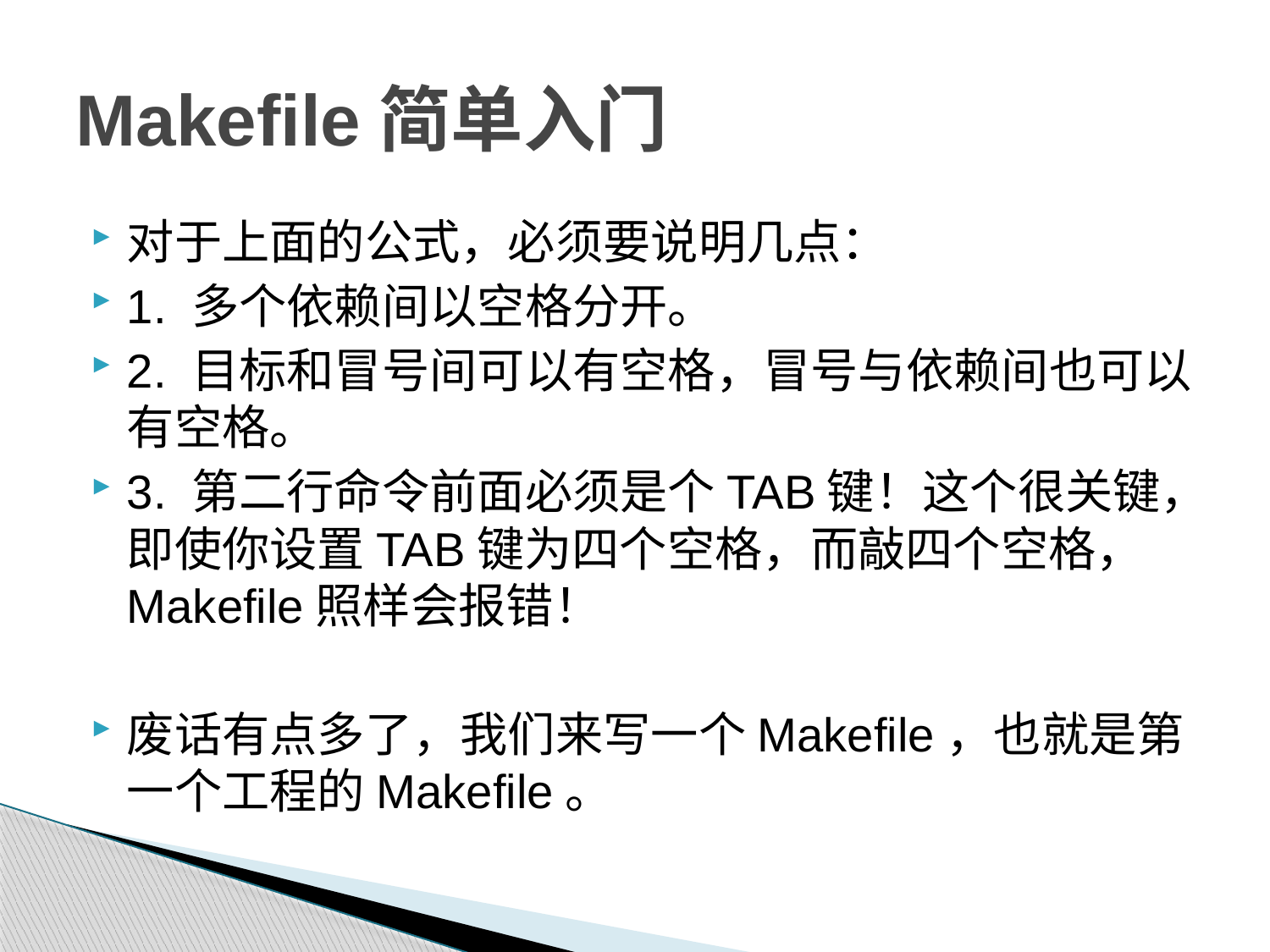

# Makefile简单入门
对于上面的公式，必须要说明几点：
1. 多个依赖间以空格分开。
2. 目标和冒号间可以有空格，冒号与依赖间也可以有空格。
3. 第二行命令前面必须是个TAB键！这个很关键，即使你设置TAB键为四个空格，而敲四个空格，Makefile照样会报错！

废话有点多了，我们来写一个Makefile，也就是第一个工程的Makefile。